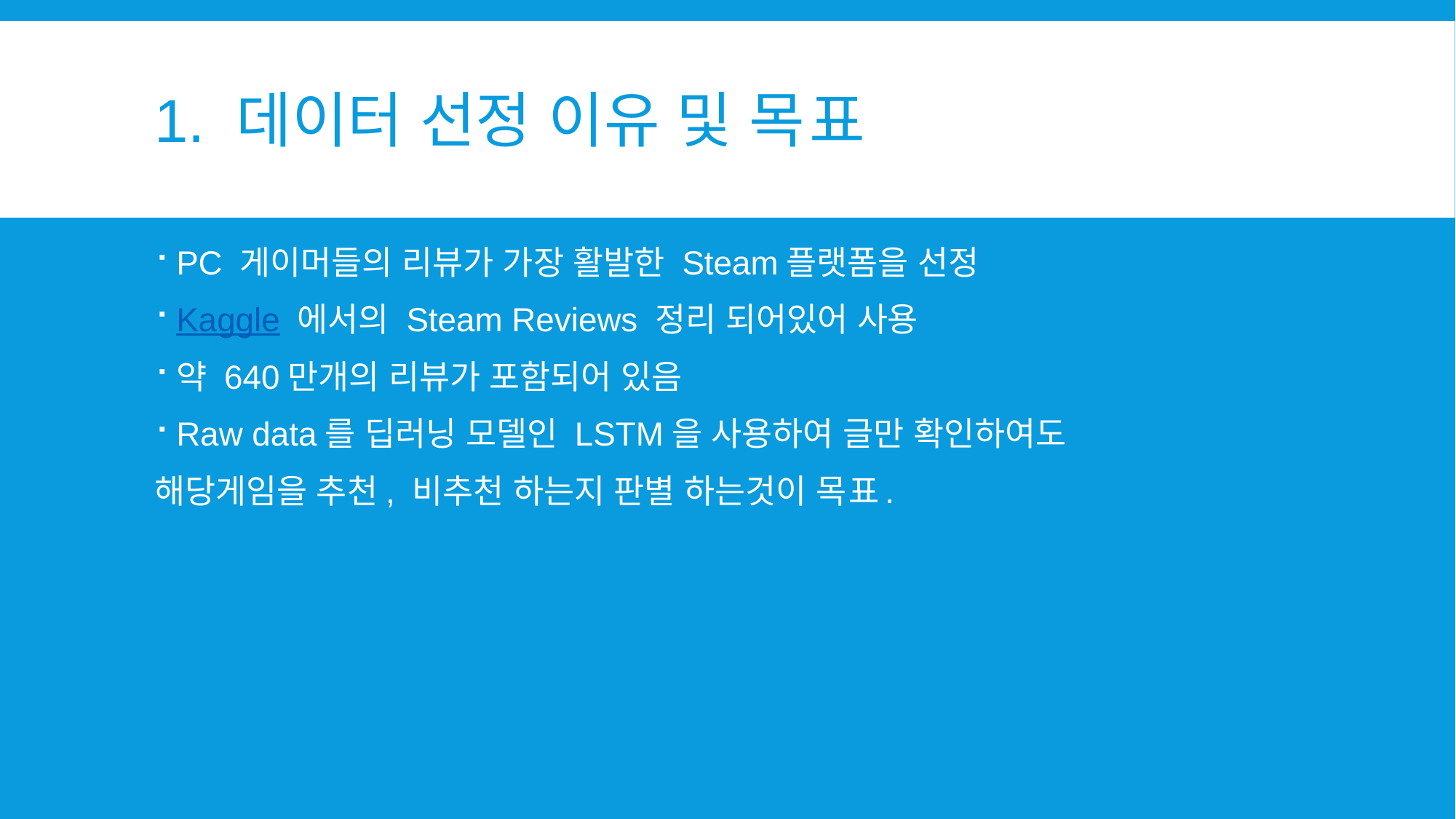

# 1. 데이터 선정 이유 및 목표
PC 게이머들의 리뷰가 가장 활발한 Steam플랫폼을 선정
Kaggle 에서의 Steam Reviews 정리 되어있어 사용
약 640만개의 리뷰가 포함되어 있음
Raw data를 딥러닝 모델인 LSTM을 사용하여 글만 확인하여도
해당게임을 추천, 비추천 하는지 판별 하는것이 목표.